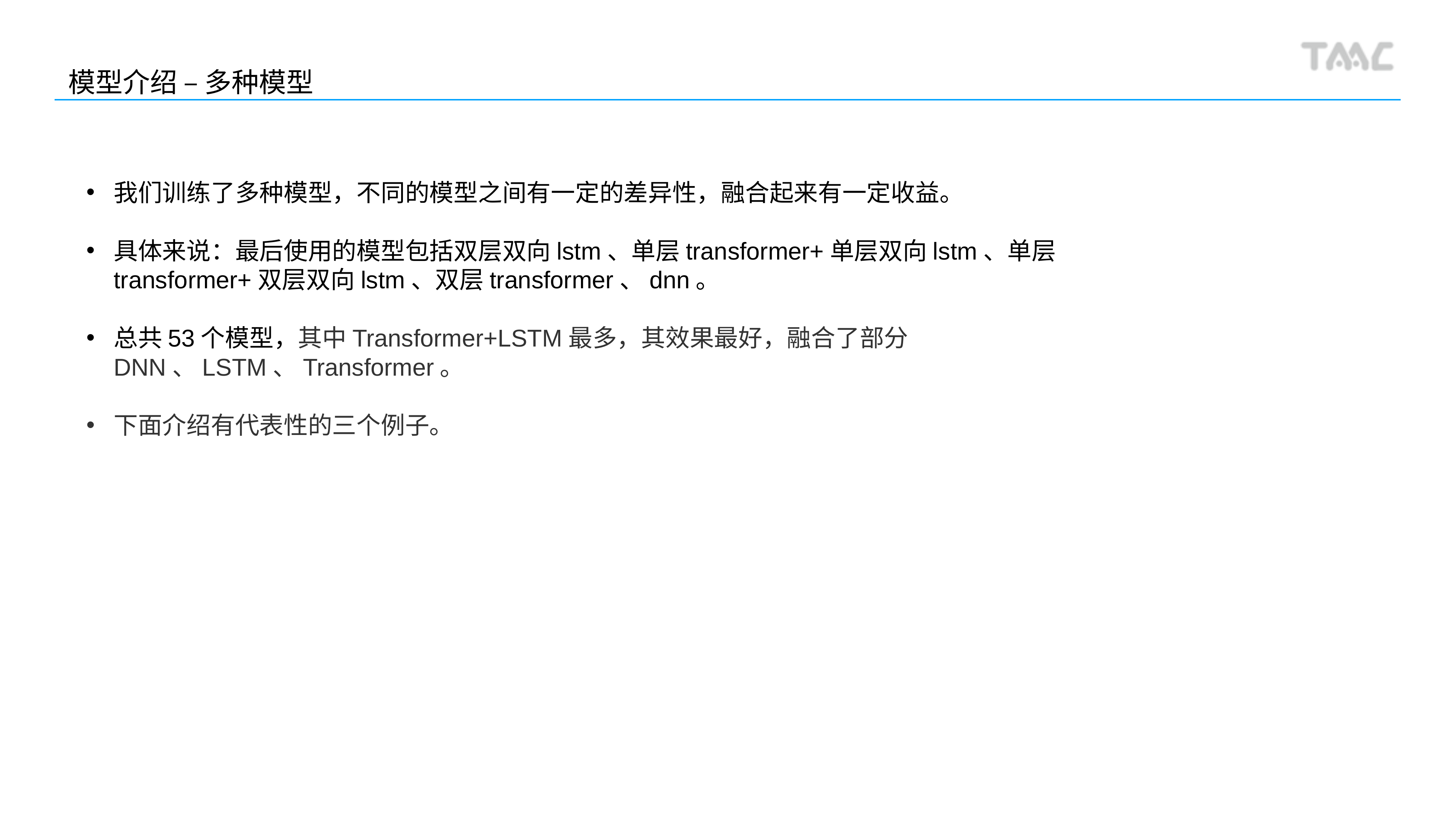

模型介绍 – 多种模型
我们训练了多种模型，不同的模型之间有一定的差异性，融合起来有一定收益。

具体来说：最后使用的模型包括双层双向lstm、单层transformer+单层双向lstm、单层transformer+双层双向lstm、双层transformer、dnn。

总共53个模型，其中Transformer+LSTM最多，其效果最好，融合了部分DNN、LSTM、Transformer。

下面介绍有代表性的三个例子。